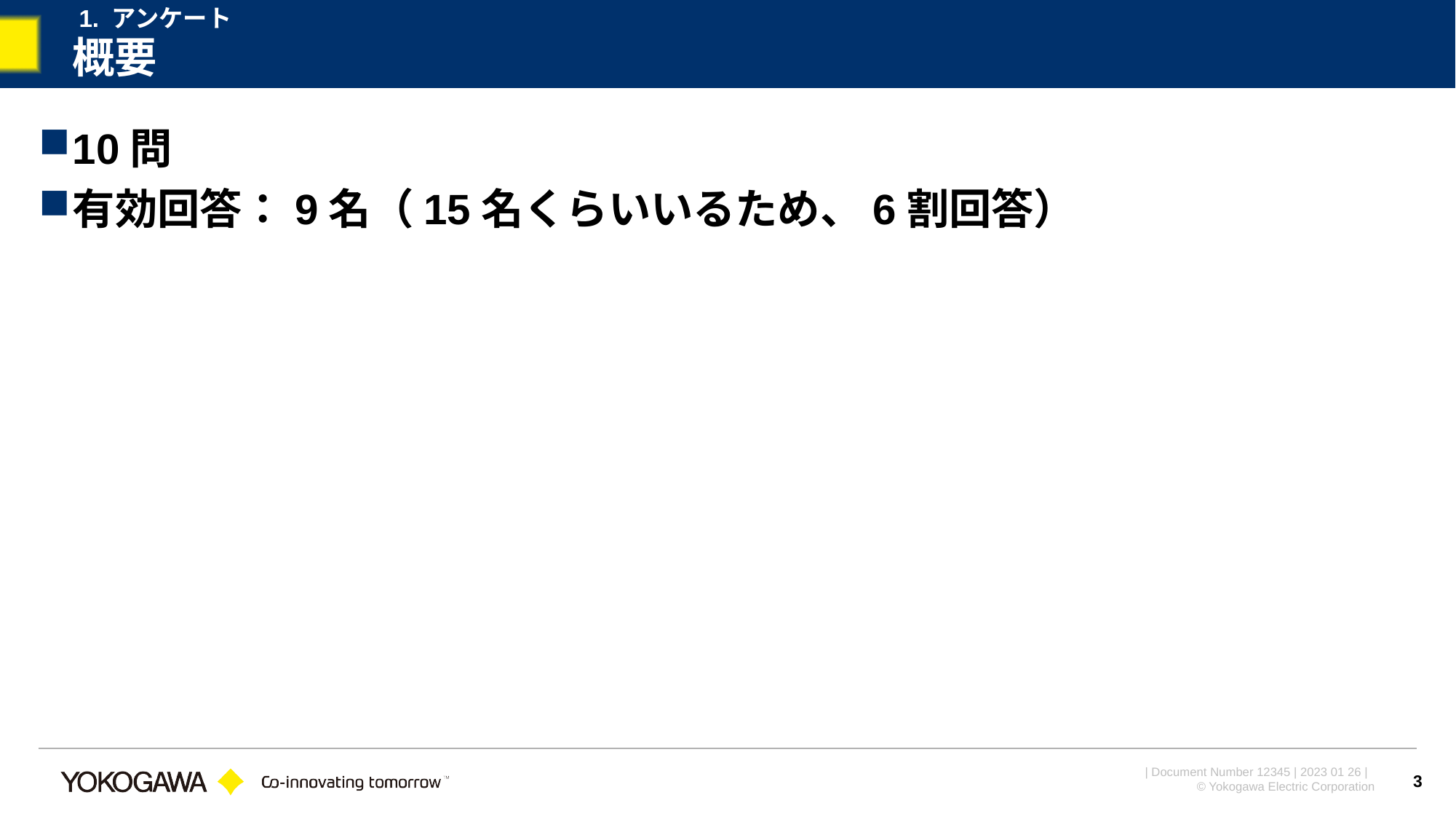

1. アンケート
# 概要
10問
有効回答：9名（15名くらいいるため、6割回答）

3